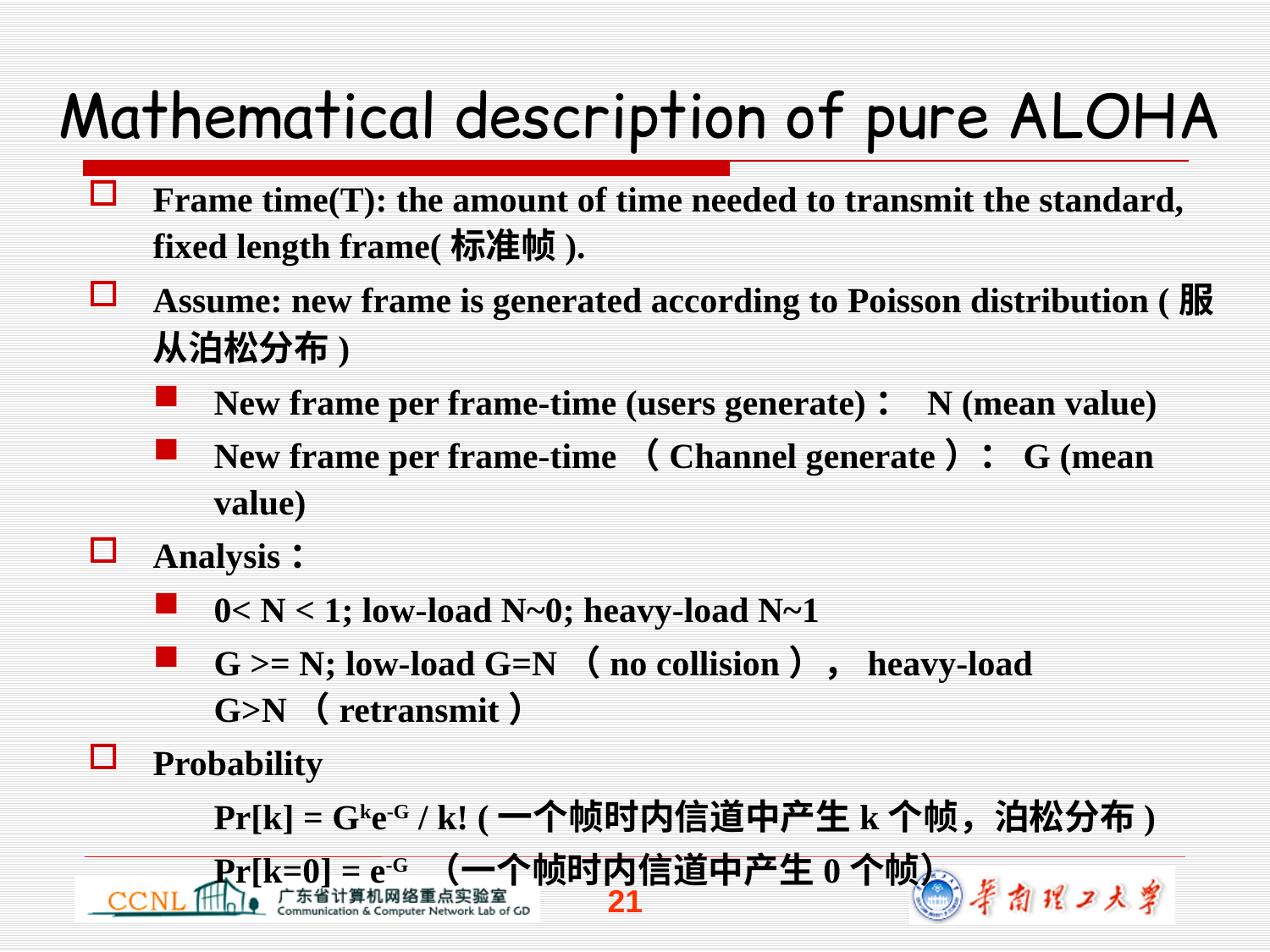

# Mathematical description of pure ALOHA
Frame time(T): the amount of time needed to transmit the standard, fixed length frame(标准帧).
Assume: new frame is generated according to Poisson distribution (服从泊松分布)
New frame per frame-time (users generate)： N (mean value)
New frame per frame-time（Channel generate）：G (mean value)
Analysis：
0< N < 1; low-load N~0; heavy-load N~1
G >= N; low-load G=N（no collision），heavy-load G>N（retransmit）
Probability
	Pr[k] = Gke-G / k! (一个帧时内信道中产生k个帧，泊松分布)
	Pr[k=0] = e-G （一个帧时内信道中产生0个帧）